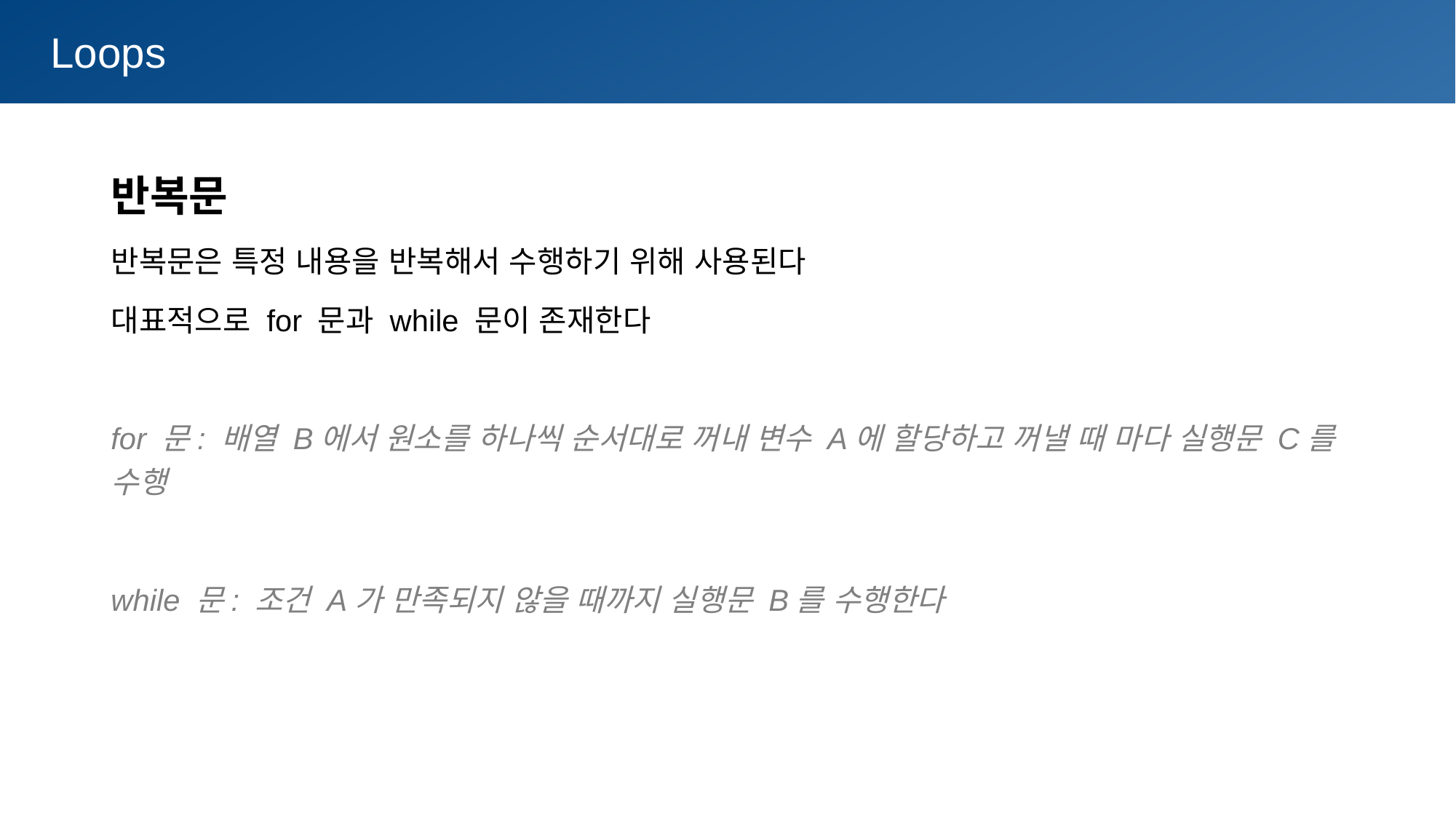

Loops
반복문
반복문은 특정 내용을 반복해서 수행하기 위해 사용된다
대표적으로 for 문과 while 문이 존재한다

for 문: 배열 B에서 원소를 하나씩 순서대로 꺼내 변수 A에 할당하고 꺼낼 때 마다 실행문 C를 수행

while 문: 조건 A가 만족되지 않을 때까지 실행문 B를 수행한다